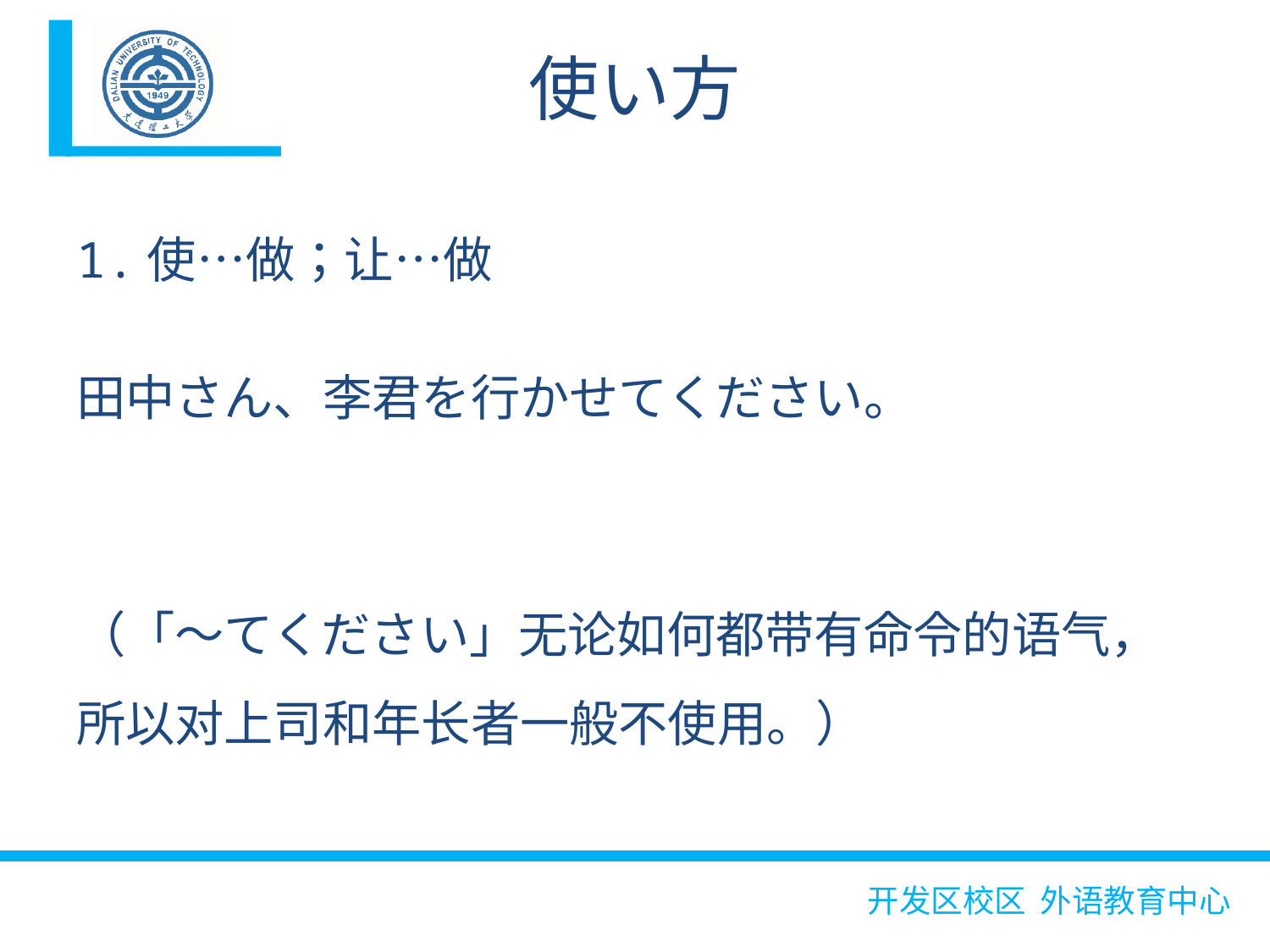

使い方
1.使…做；让…做

田中さん、李君を行かせてください。

（「～てください」无论如何都带有命令的语气，所以对上司和年长者一般不使用。）